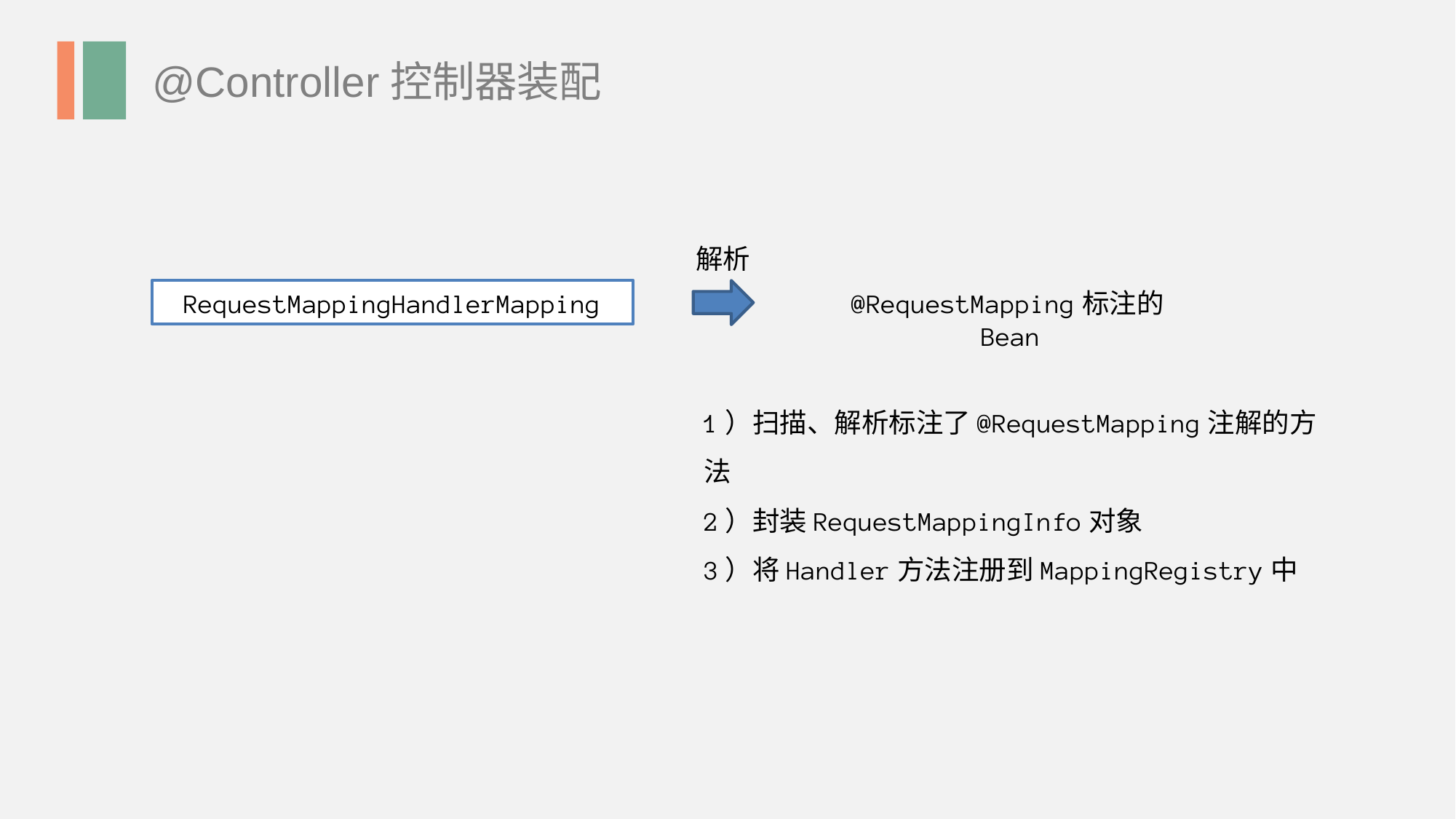

@Controller控制器装配
解析
RequestMappingHandlerMapping

@RequestMapping标注的Bean
1）扫描、解析标注了@RequestMapping注解的方法
2）封装RequestMappingInfo对象
3）将Handler方法注册到MappingRegistry中